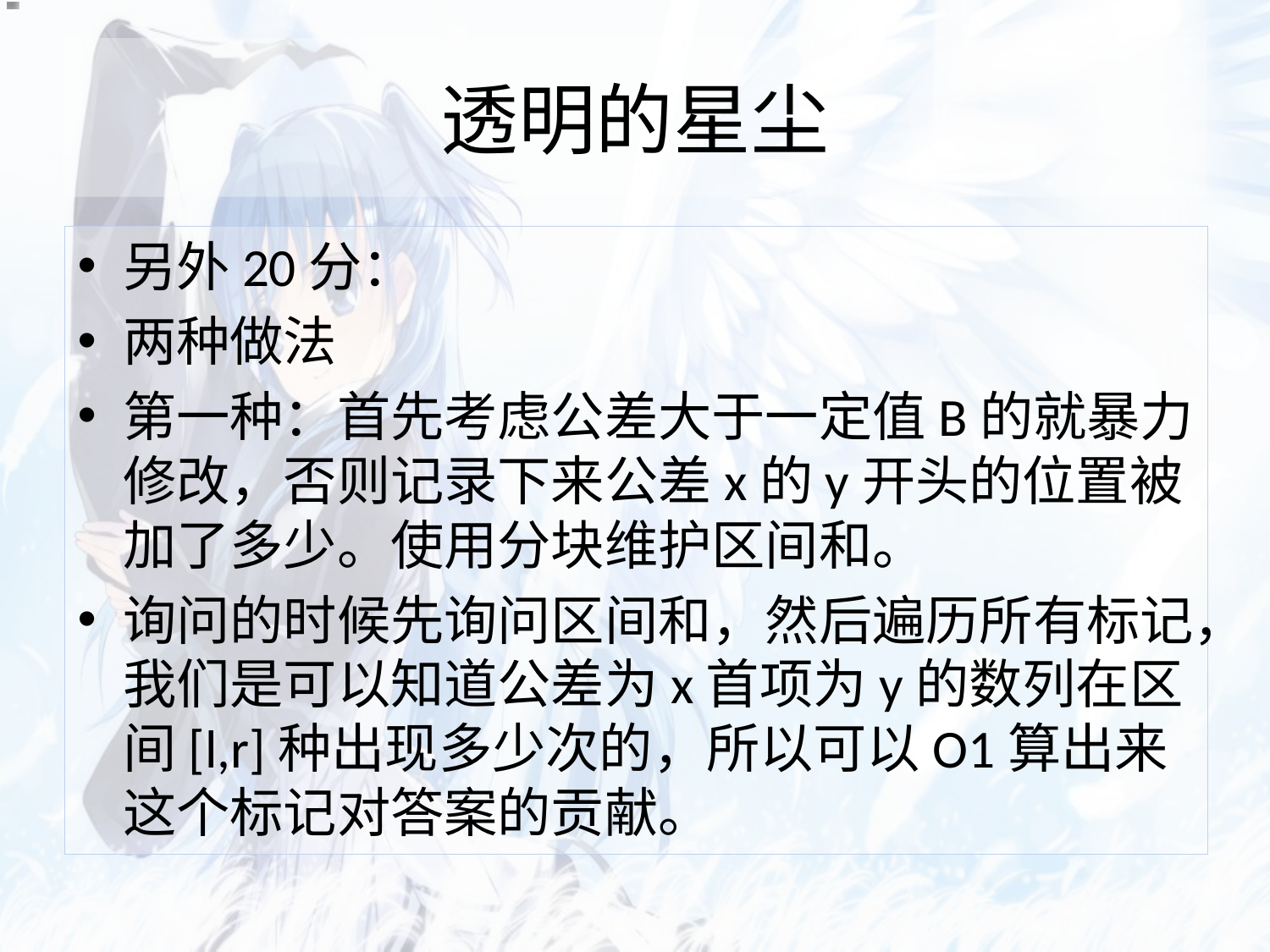

# 透明的星尘
另外20分：
两种做法
第一种：首先考虑公差大于一定值B的就暴力修改，否则记录下来公差x的y开头的位置被加了多少。使用分块维护区间和。
询问的时候先询问区间和，然后遍历所有标记，我们是可以知道公差为x首项为y的数列在区间[l,r]种出现多少次的，所以可以O1算出来这个标记对答案的贡献。